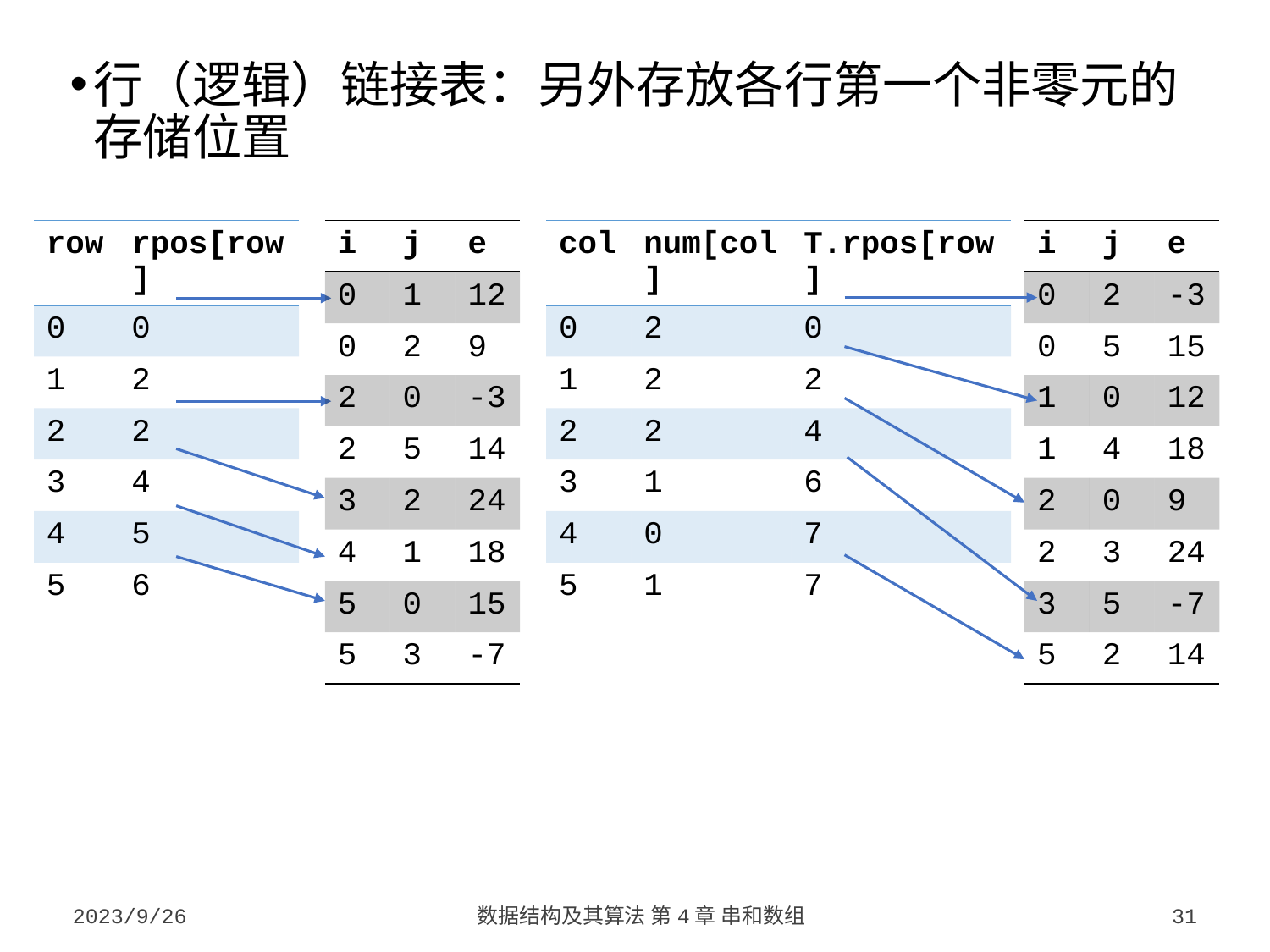

行（逻辑）链接表：另外存放各行第一个非零元的存储位置
| row | rpos[row] |
| --- | --- |
| 0 | 0 |
| 1 | 2 |
| 2 | 2 |
| 3 | 4 |
| 4 | 5 |
| 5 | 6 |
| i | j | e |
| --- | --- | --- |
| 0 | 1 | 12 |
| 0 | 2 | 9 |
| 2 | 0 | -3 |
| 2 | 5 | 14 |
| 3 | 2 | 24 |
| 4 | 1 | 18 |
| 5 | 0 | 15 |
| 5 | 3 | -7 |
| col | num[col] | T.rpos[row] |
| --- | --- | --- |
| 0 | 2 | 0 |
| 1 | 2 | 2 |
| 2 | 2 | 4 |
| 3 | 1 | 6 |
| 4 | 0 | 7 |
| 5 | 1 | 7 |
| i | j | e |
| --- | --- | --- |
| 0 | 2 | -3 |
| 0 | 5 | 15 |
| 1 | 0 | 12 |
| 1 | 4 | 18 |
| 2 | 0 | 9 |
| 2 | 3 | 24 |
| 3 | 5 | -7 |
| 5 | 2 | 14 |
2023/9/26
数据结构及其算法 第4章 串和数组
31